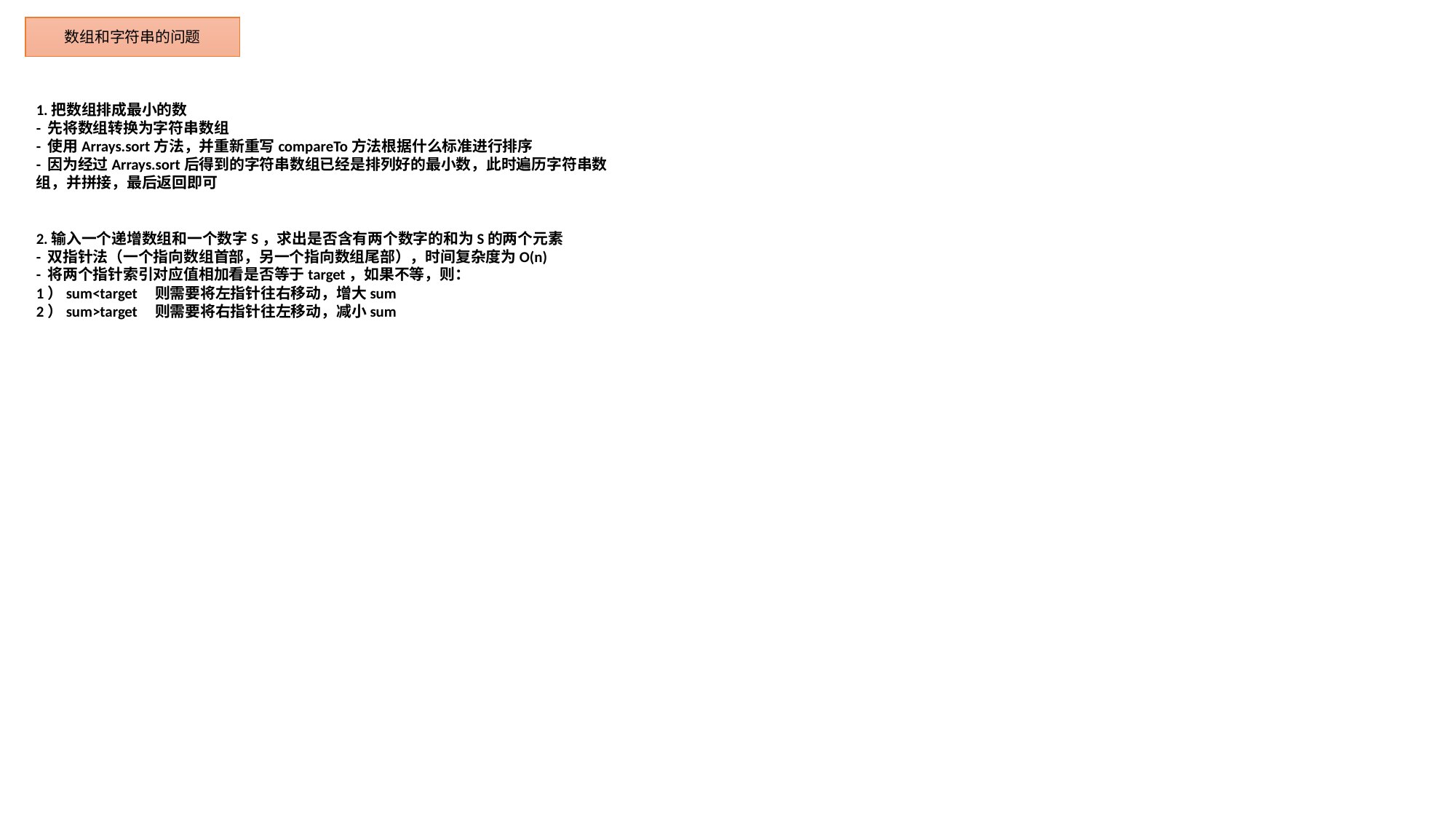

数组和字符串的问题
1.把数组排成最小的数
- 先将数组转换为字符串数组
- 使用Arrays.sort方法，并重新重写compareTo方法根据什么标准进行排序
- 因为经过Arrays.sort后得到的字符串数组已经是排列好的最小数，此时遍历字符串数组，并拼接，最后返回即可
2.输入一个递增数组和一个数字S，求出是否含有两个数字的和为S的两个元素
- 双指针法（一个指向数组首部，另一个指向数组尾部），时间复杂度为O(n)
- 将两个指针索引对应值相加看是否等于target，如果不等，则：
1）sum<target    则需要将左指针往右移动，增大sum
2）sum>target    则需要将右指针往左移动，减小sum